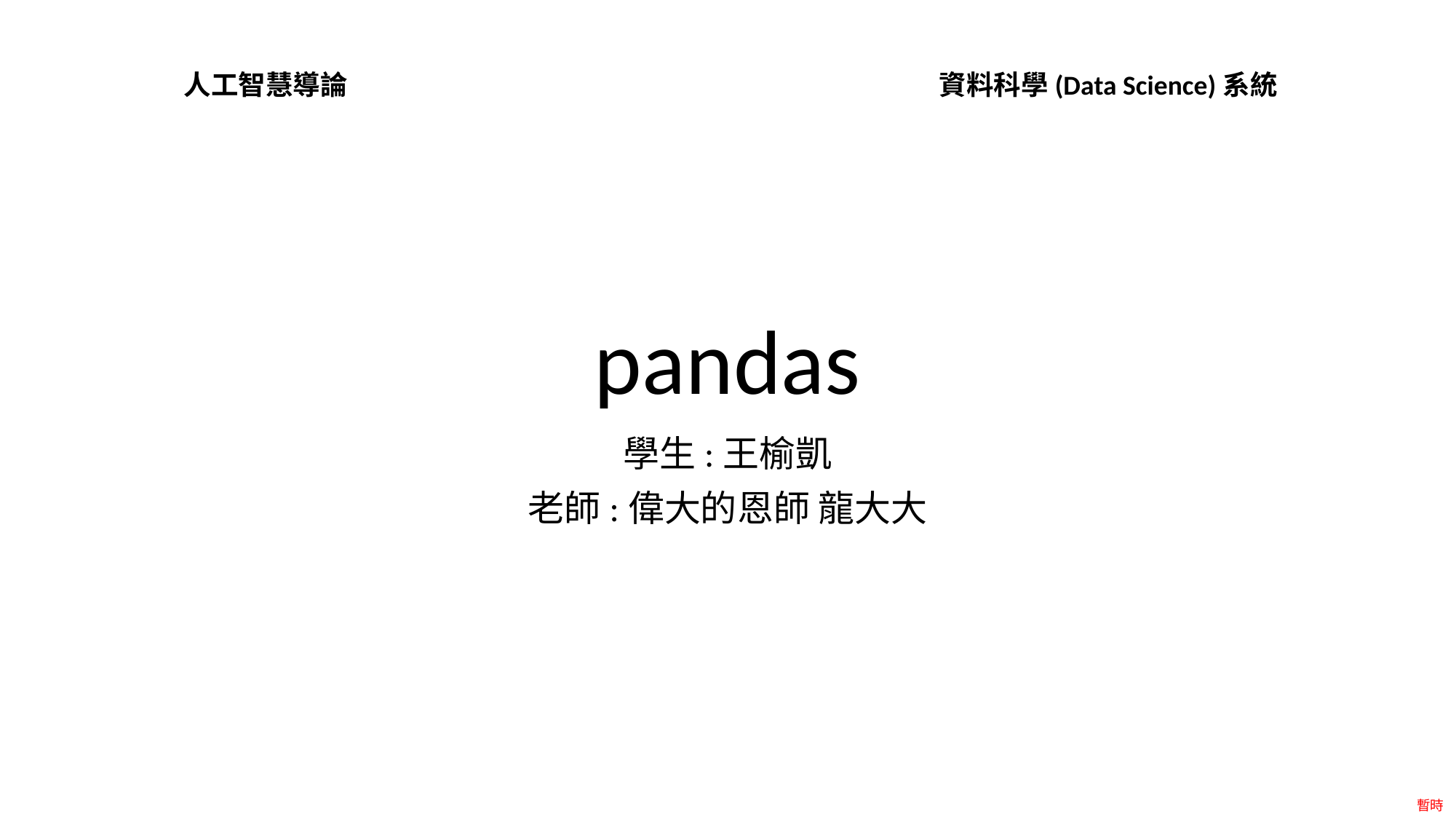

人工智慧導論
資料科學(Data Science)系統
# pandas
學生:王榆凱
老師:偉大的恩師 龍大大
暫時